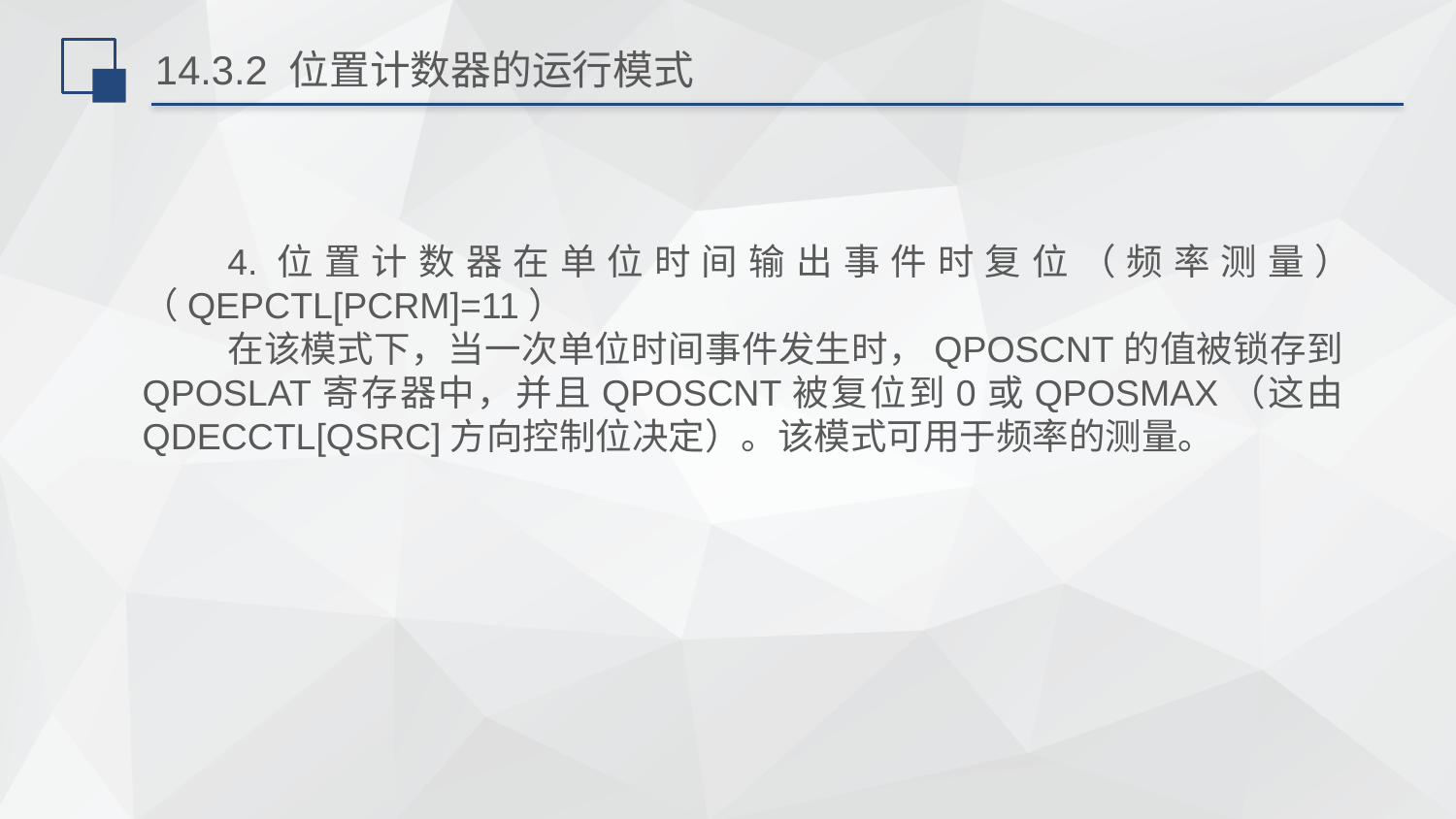

# 14.3.2 位置计数器的运行模式
4.位置计数器在单位时间输出事件时复位（频率测量）（QEPCTL[PCRM]=11）
在该模式下，当一次单位时间事件发生时，QPOSCNT的值被锁存到QPOSLAT寄存器中，并且QPOSCNT被复位到0或QPOSMAX（这由QDECCTL[QSRC]方向控制位决定）。该模式可用于频率的测量。